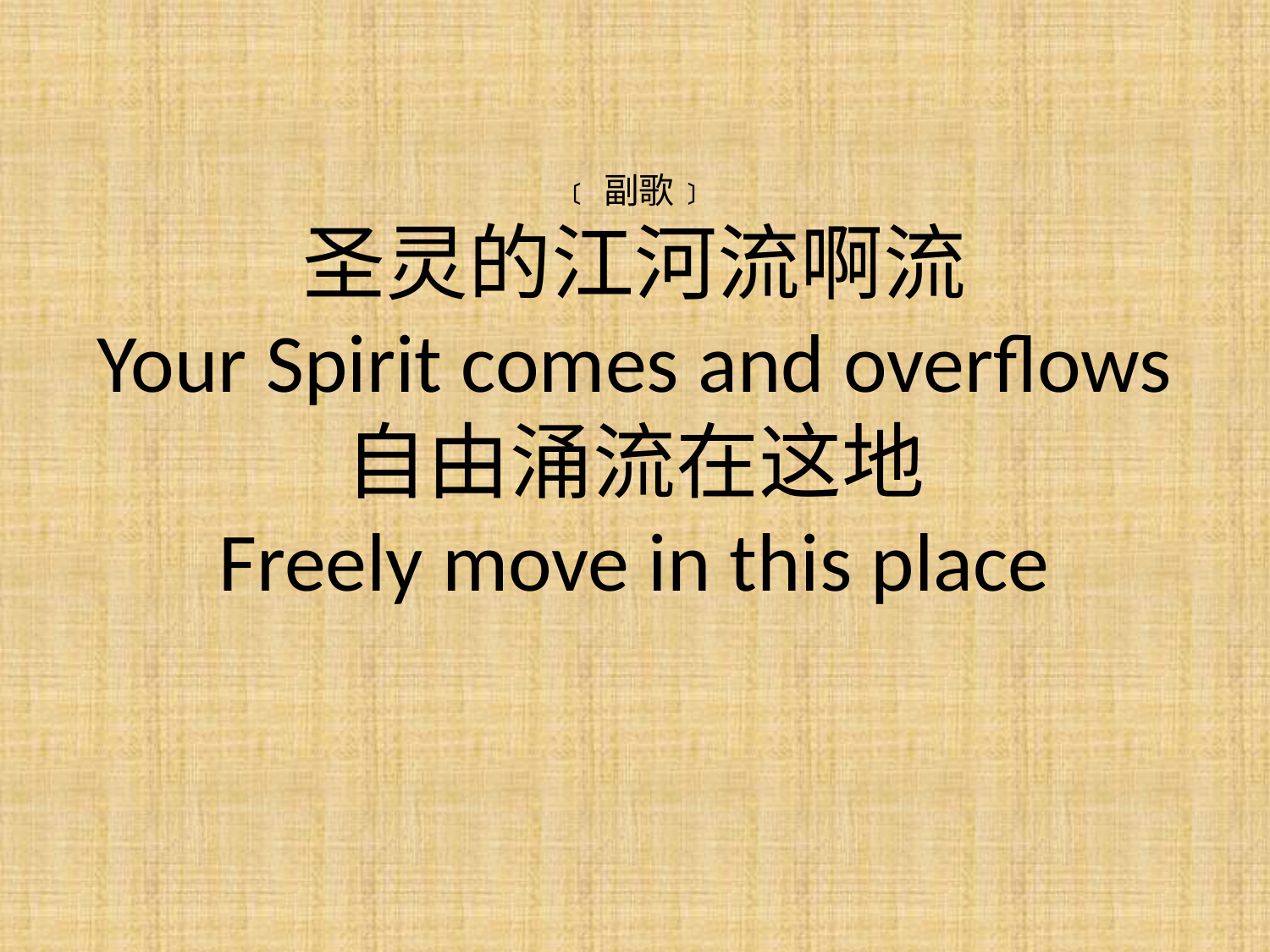

﹝副歌﹞
圣灵的江河流啊流
Your Spirit comes and overﬂows
自由涌流在这地
Freely move in this place